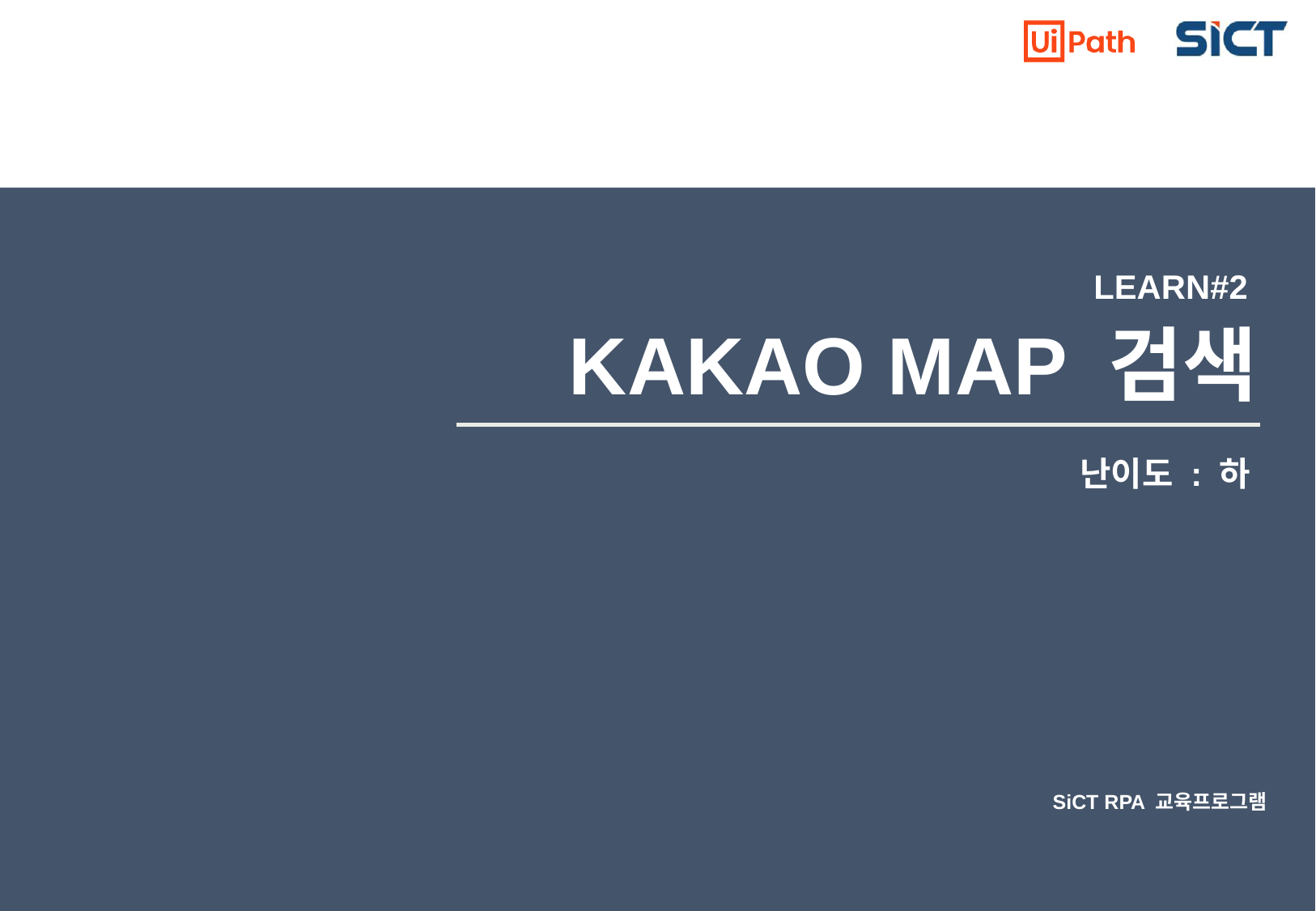

LEARN#2
KAKAO MAP 검색
난이도 : 하
SiCT RPA 교육프로그램